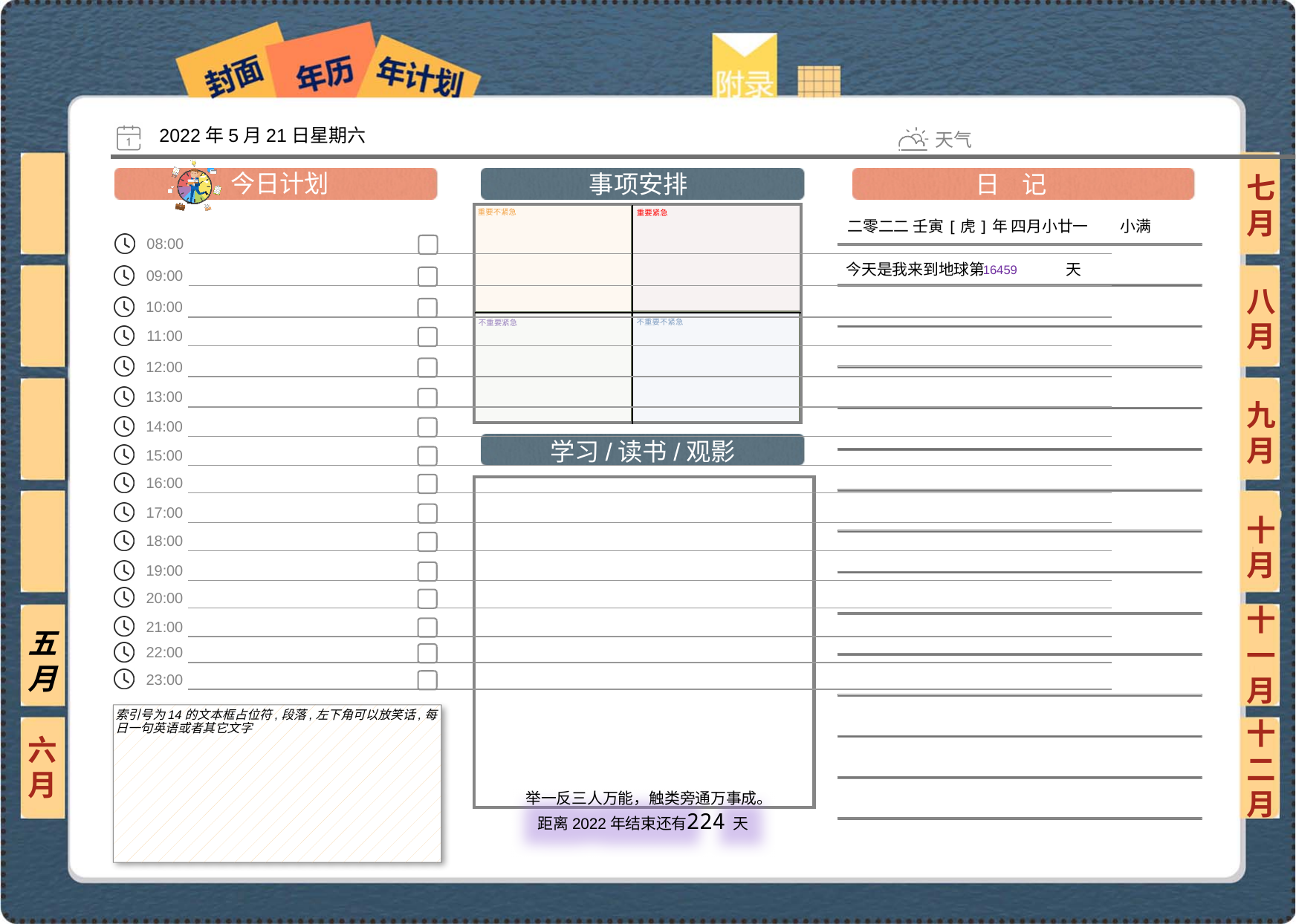

2022年5月21日星期六
七月
二零二二 壬寅[虎]年 四月小廿一         小满
16459
八月
九月
十月
十一月
五月
索引号为14的文本框占位符,段落,左下角可以放笑话,每日一句英语或者其它文字
六月
十二月
224
 举一反三人万能，触类旁通万事成。